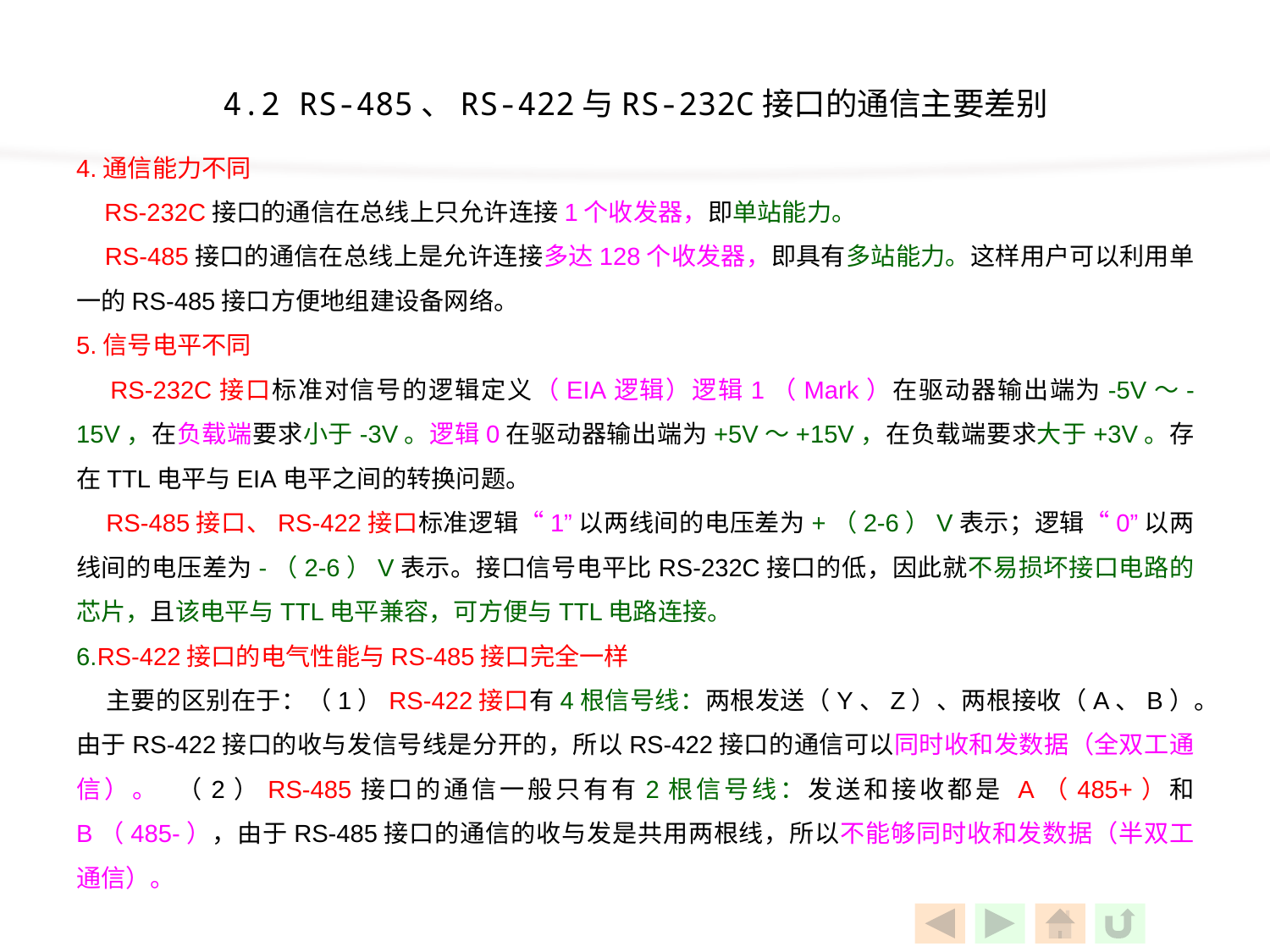

4.2 RS-485、RS-422与RS-232C接口的通信主要差别
4.通信能力不同
    RS-232C接口的通信在总线上只允许连接1个收发器，即单站能力。
    RS-485接口的通信在总线上是允许连接多达128个收发器，即具有多站能力。这样用户可以利用单一的RS-485接口方便地组建设备网络。
5.信号电平不同
    RS-232C接口标准对信号的逻辑定义（EIA逻辑）逻辑1（Mark）在驱动器输出端为-5V～-15V，在负载端要求小于-3V。逻辑0在驱动器输出端为+5V～+15V，在负载端要求大于+3V。存在TTL电平与EIA电平之间的转换问题。
    RS-485接口、RS-422接口标准逻辑“1”以两线间的电压差为+（2-6）V表示；逻辑“0”以两线间的电压差为-（2-6）V表示。接口信号电平比RS-232C接口的低，因此就不易损坏接口电路的芯片，且该电平与TTL电平兼容，可方便与TTL电路连接。
6.RS-422接口的电气性能与RS-485接口完全一样
    主要的区别在于：（1）RS-422接口有4根信号线：两根发送（Y、Z）、两根接收（A、B）。由于RS-422接口的收与发信号线是分开的，所以RS-422接口的通信可以同时收和发数据（全双工通信）。  （2）RS-485接口的通信一般只有有2根信号线：发送和接收都是 A（485+）和 B（485-），由于RS-485接口的通信的收与发是共用两根线，所以不能够同时收和发数据（半双工通信）。